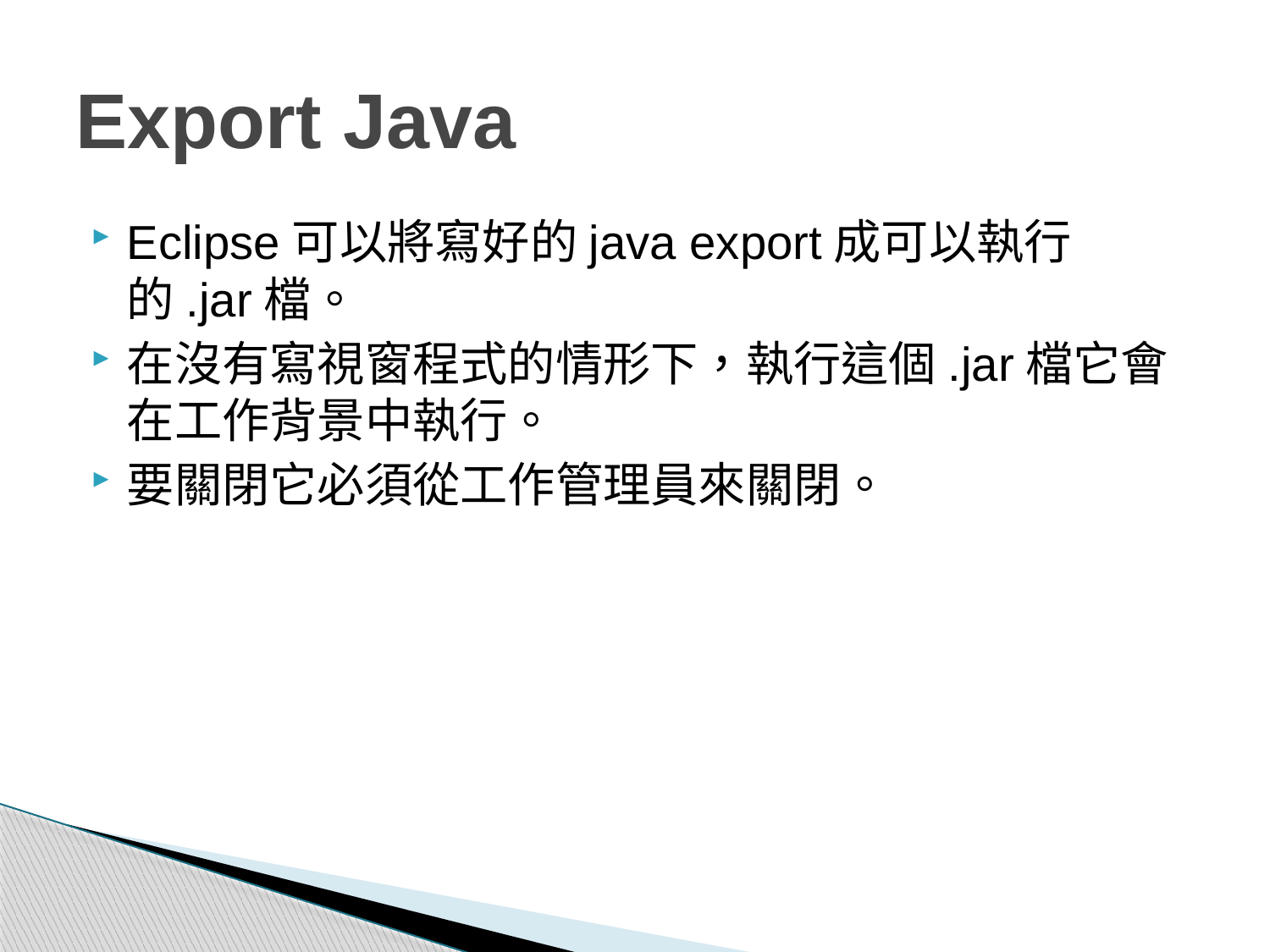

# Export Java
Eclipse可以將寫好的java export成可以執行的.jar檔。
在沒有寫視窗程式的情形下，執行這個.jar檔它會在工作背景中執行。
要關閉它必須從工作管理員來關閉。